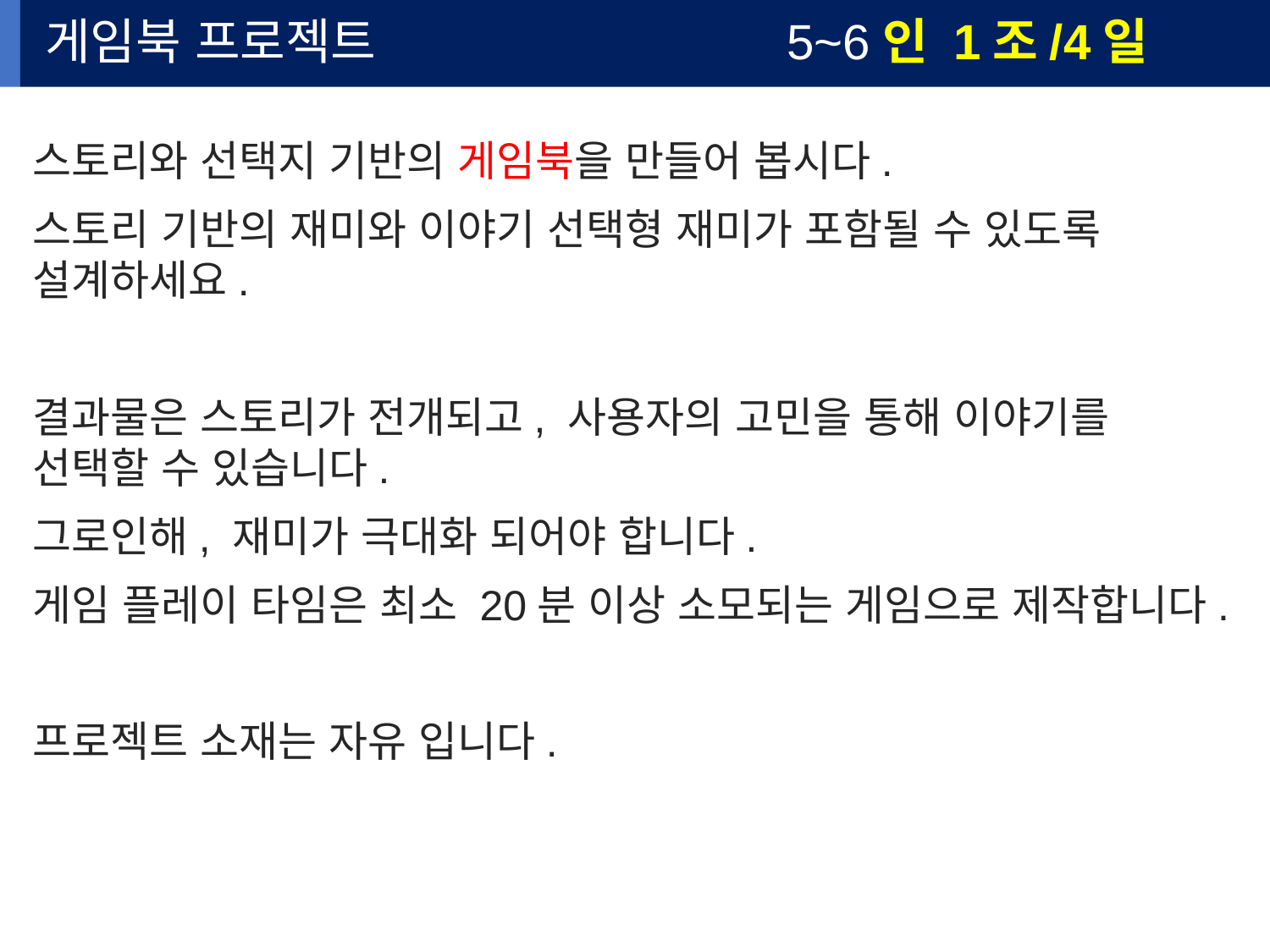

# 게임북 프로젝트                             5~6인 1조/4일
스토리와 선택지 기반의 게임북을 만들어 봅시다.
스토리 기반의 재미와 이야기 선택형 재미가 포함될 수 있도록 설계하세요.

결과물은 스토리가 전개되고, 사용자의 고민을 통해 이야기를 선택할 수 있습니다.
그로인해, 재미가 극대화 되어야 합니다.
게임 플레이 타임은 최소 20분 이상 소모되는 게임으로 제작합니다.

프로젝트 소재는 자유 입니다.